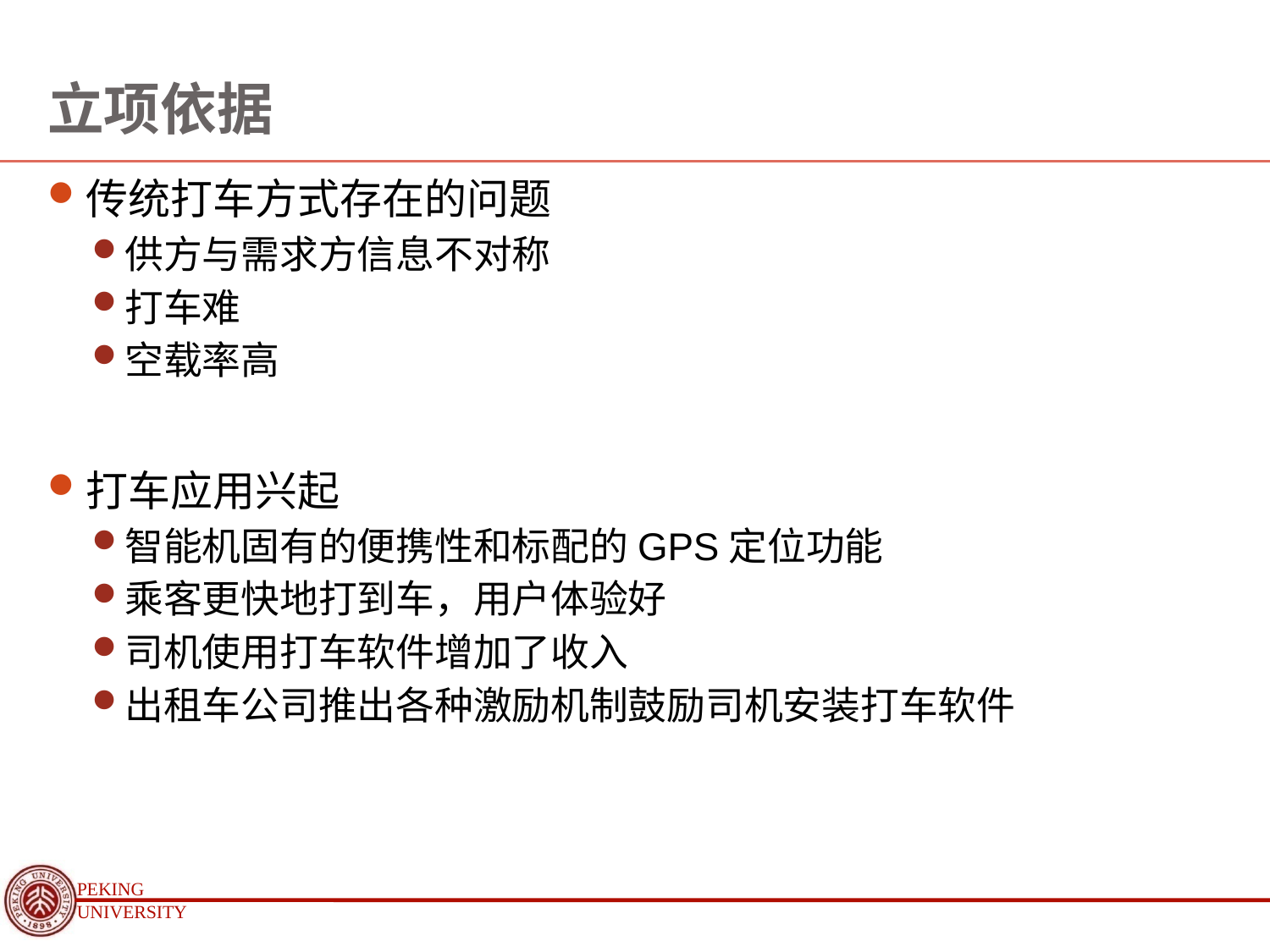

# 立项依据
传统打车方式存在的问题
供方与需求方信息不对称
打车难
空载率高

打车应用兴起
智能机固有的便携性和标配的GPS定位功能
乘客更快地打到车，用户体验好
司机使用打车软件增加了收入
出租车公司推出各种激励机制鼓励司机安装打车软件